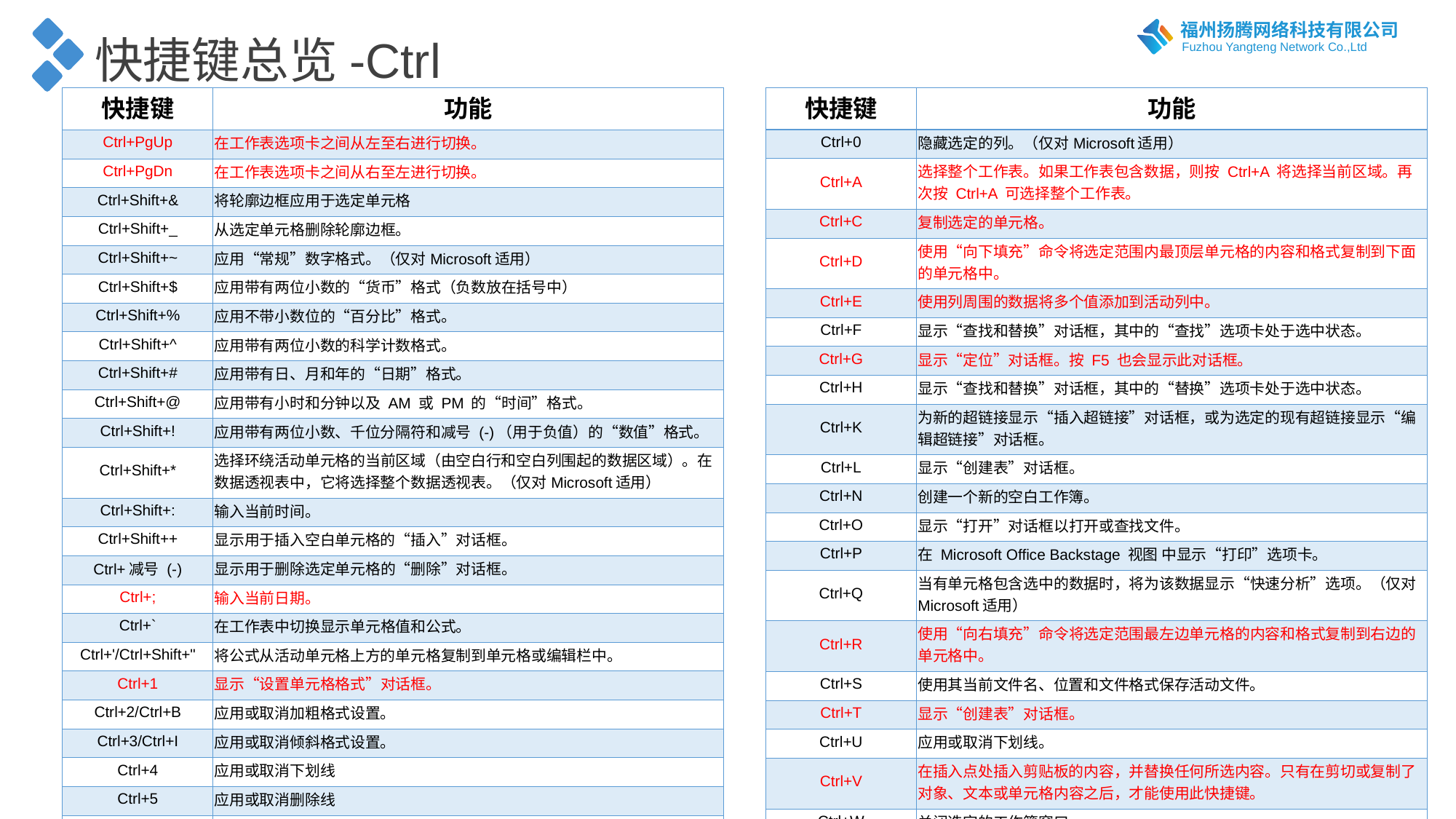

快捷键总览-Ctrl

| 快捷键 | 功能 |
| --- | --- |
| Ctrl+0 | 隐藏选定的列。（仅对Microsoft适用） |
| Ctrl+A | 选择整个工作表。如果工作表包含数据，则按 Ctrl+A 将选择当前区域。再次按 Ctrl+A 可选择整个工作表。 |
| Ctrl+C | 复制选定的单元格。 |
| Ctrl+D | 使用“向下填充”命令将选定范围内最顶层单元格的内容和格式复制到下面的单元格中。 |
| Ctrl+E | 使用列周围的数据将多个值添加到活动列中。 |
| Ctrl+F | 显示“查找和替换”对话框，其中的“查找”选项卡处于选中状态。 |
| Ctrl+G | 显示“定位”对话框。按 F5 也会显示此对话框。 |
| Ctrl+H | 显示“查找和替换”对话框，其中的“替换”选项卡处于选中状态。 |
| Ctrl+K | 为新的超链接显示“插入超链接”对话框，或为选定的现有超链接显示“编辑超链接”对话框。 |
| Ctrl+L | 显示“创建表”对话框。 |
| Ctrl+N | 创建一个新的空白工作簿。 |
| Ctrl+O | 显示“打开”对话框以打开或查找文件。 |
| Ctrl+P | 在 Microsoft Office Backstage 视图 中显示“打印”选项卡。 |
| Ctrl+Q | 当有单元格包含选中的数据时，将为该数据显示“快速分析”选项。（仅对Microsoft适用） |
| Ctrl+R | 使用“向右填充”命令将选定范围最左边单元格的内容和格式复制到右边的单元格中。 |
| Ctrl+S | 使用其当前文件名、位置和文件格式保存活动文件。 |
| Ctrl+T | 显示“创建表”对话框。 |
| Ctrl+U | 应用或取消下划线。 |
| Ctrl+V | 在插入点处插入剪贴板的内容，并替换任何所选内容。只有在剪切或复制了对象、文本或单元格内容之后，才能使用此快捷键。 |
| Ctrl+W | 关闭选定的工作簿窗口。 |
| Ctrl+X | 剪切选定的单元格。 |
| Ctrl+Y | 重复上一个命令或操作（如有可能）。 |
| Ctrl+Z | 使用“撤消”命令来撤消上一个命令或删除最后键入的内容。 |
| 快捷键 | 功能 |
| --- | --- |
| Ctrl+PgUp | 在工作表选项卡之间从左至右进行切换。 |
| Ctrl+PgDn | 在工作表选项卡之间从右至左进行切换。 |
| Ctrl+Shift+& | 将轮廓边框应用于选定单元格 |
| Ctrl+Shift+\_ | 从选定单元格删除轮廓边框。 |
| Ctrl+Shift+~ | 应用“常规”数字格式。（仅对Microsoft适用） |
| Ctrl+Shift+$ | 应用带有两位小数的“货币”格式（负数放在括号中） |
| Ctrl+Shift+% | 应用不带小数位的“百分比”格式。 |
| Ctrl+Shift+^ | 应用带有两位小数的科学计数格式。 |
| Ctrl+Shift+# | 应用带有日、月和年的“日期”格式。 |
| Ctrl+Shift+@ | 应用带有小时和分钟以及 AM 或 PM 的“时间”格式。 |
| Ctrl+Shift+! | 应用带有两位小数、千位分隔符和减号 (-)（用于负值）的“数值”格式。 |
| Ctrl+Shift+\* | 选择环绕活动单元格的当前区域（由空白行和空白列围起的数据区域）。在数据透视表中，它将选择整个数据透视表。（仅对Microsoft适用） |
| Ctrl+Shift+: | 输入当前时间。 |
| Ctrl+Shift++ | 显示用于插入空白单元格的“插入”对话框。 |
| Ctrl+减号 (-) | 显示用于删除选定单元格的“删除”对话框。 |
| Ctrl+; | 输入当前日期。 |
| Ctrl+` | 在工作表中切换显示单元格值和公式。 |
| Ctrl+'/Ctrl+Shift+" | 将公式从活动单元格上方的单元格复制到单元格或编辑栏中。 |
| Ctrl+1 | 显示“设置单元格格式”对话框。 |
| Ctrl+2/Ctrl+B | 应用或取消加粗格式设置。 |
| Ctrl+3/Ctrl+I | 应用或取消倾斜格式设置。 |
| Ctrl+4 | 应用或取消下划线 |
| Ctrl+5 | 应用或取消删除线 |
| Ctrl+6 | 在隐藏对象和显示对象之间切换。 |
| Ctrl+8 | 显示或隐藏分级显示符号。 |
| Ctrl+9 | 隐藏选定的行。 |